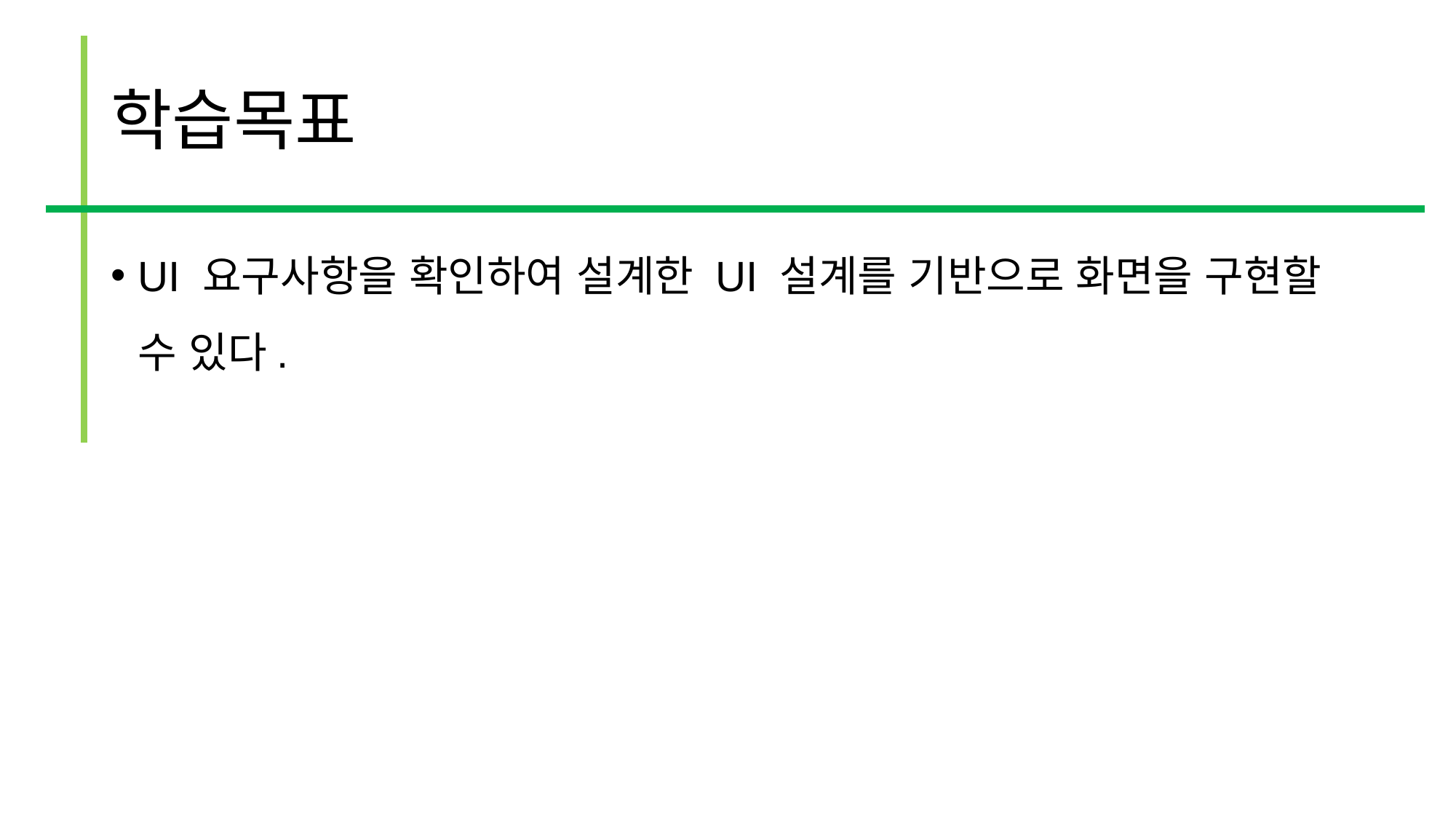

# 학습목표
UI 요구사항을 확인하여 설계한 UI 설계를 기반으로 화면을 구현할 수 있다.